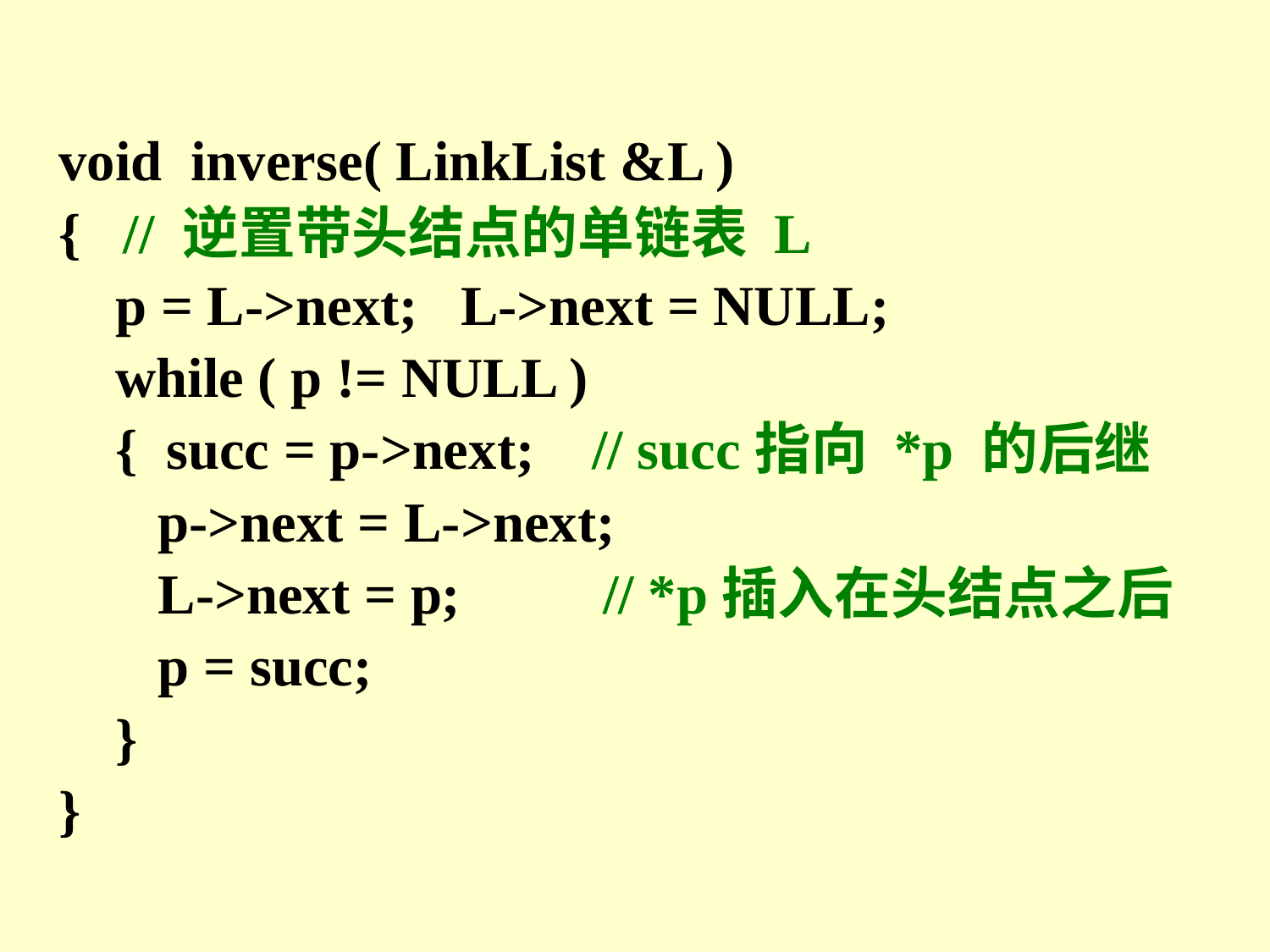

void  inverse( LinkList &L )
{   // 逆置带头结点的单链表 L
    p = L->next;   L->next = NULL;
    while ( p != NULL )
    {  succ = p->next;    // succ指向 *p 的后继
       p->next = L->next;
       L->next = p;          // *p插入在头结点之后
       p = succ;
    }
}